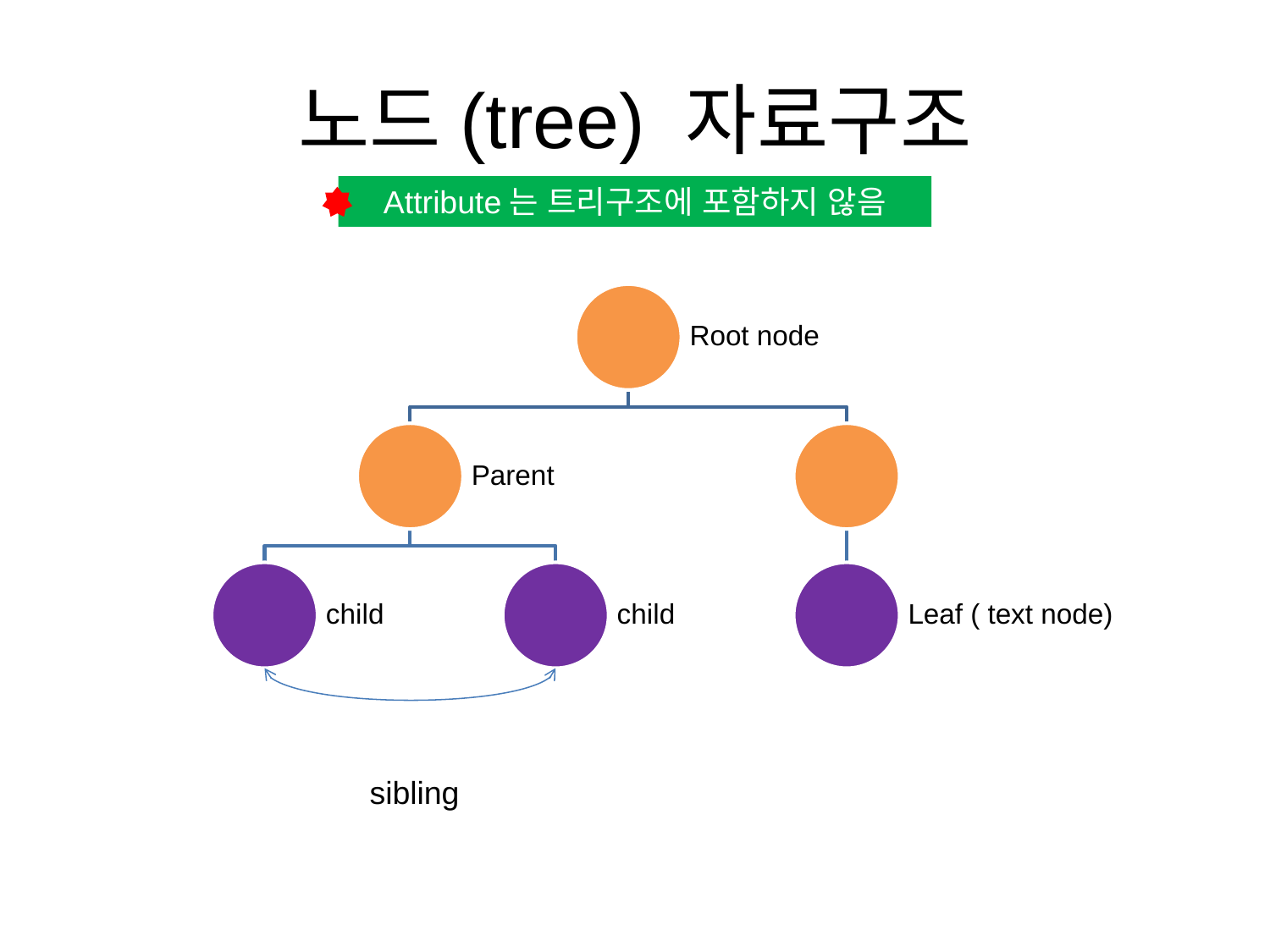

# 노드(tree) 자료구조
Attribute는 트리구조에 포함하지 않음

Root node

Parent

child
child
Leaf ( text node)

sibling